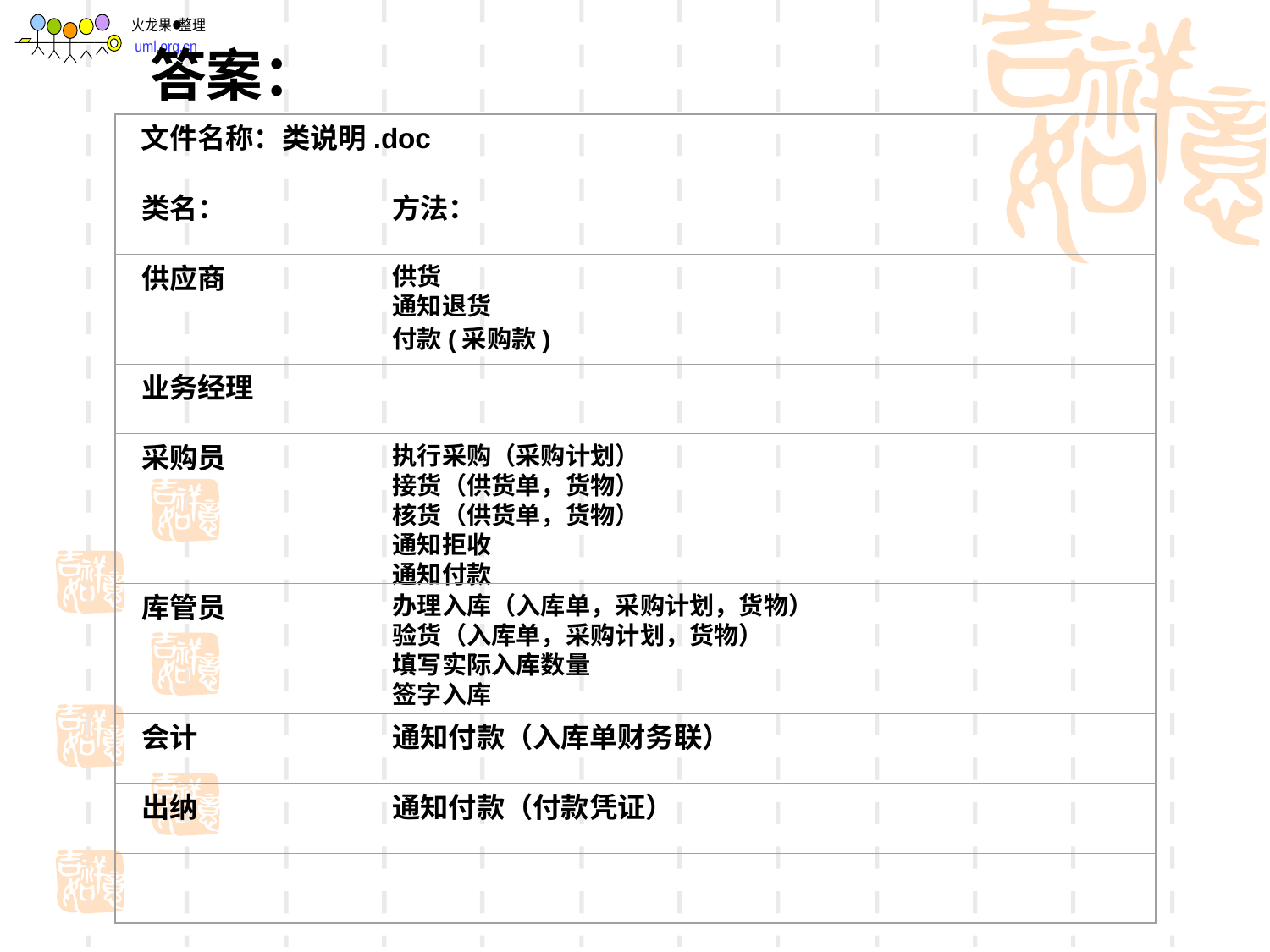

答案：

文件名称：类说明.doc

类名：

方法：

供应商

供货
通知退货
付款(采购款)

业务经理

采购员

执行采购（采购计划）
接货（供货单，货物）
核货（供货单，货物）
通知拒收
通知付款

库管员

办理入库（入库单，采购计划，货物）
验货（入库单，采购计划，货物）
填写实际入库数量
签字入库

会计

通知付款（入库单财务联）

出纳

通知付款（付款凭证）